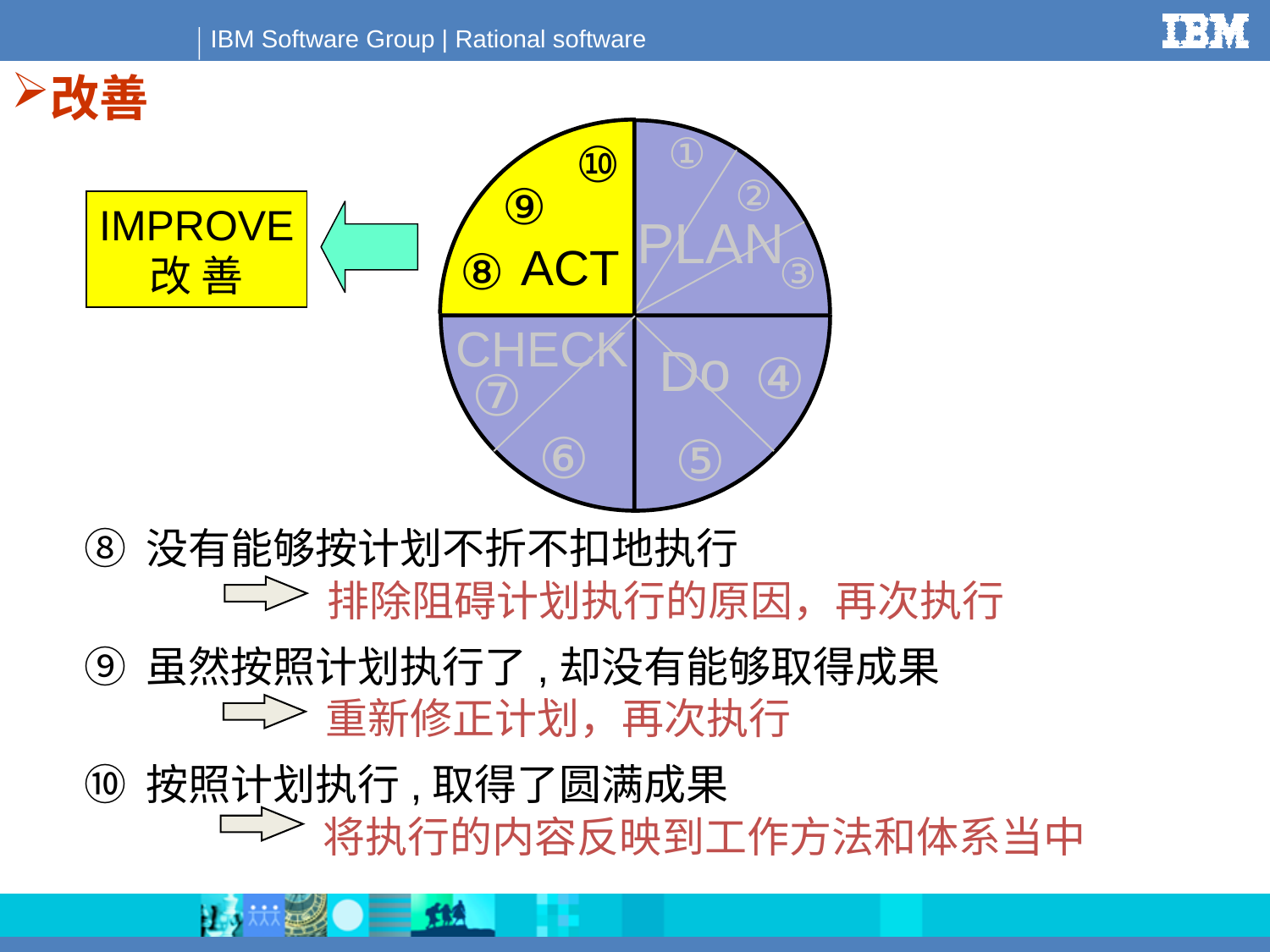

改善

①
⑩

②
⑨
IMPROVE
改 善

PLAN

ACT
⑧
③
CHECK

Do
④
⑦
⑥
⑤
 ⑧ 没有能够按计划不折不扣地执行
排除阻碍计划执行的原因，再次执行

 ⑨ 虽然按照计划执行了,却没有能够取得成果
重新修正计划，再次执行

 ⑩ 按照计划执行,取得了圆满成果

将执行的内容反映到工作方法和体系当中